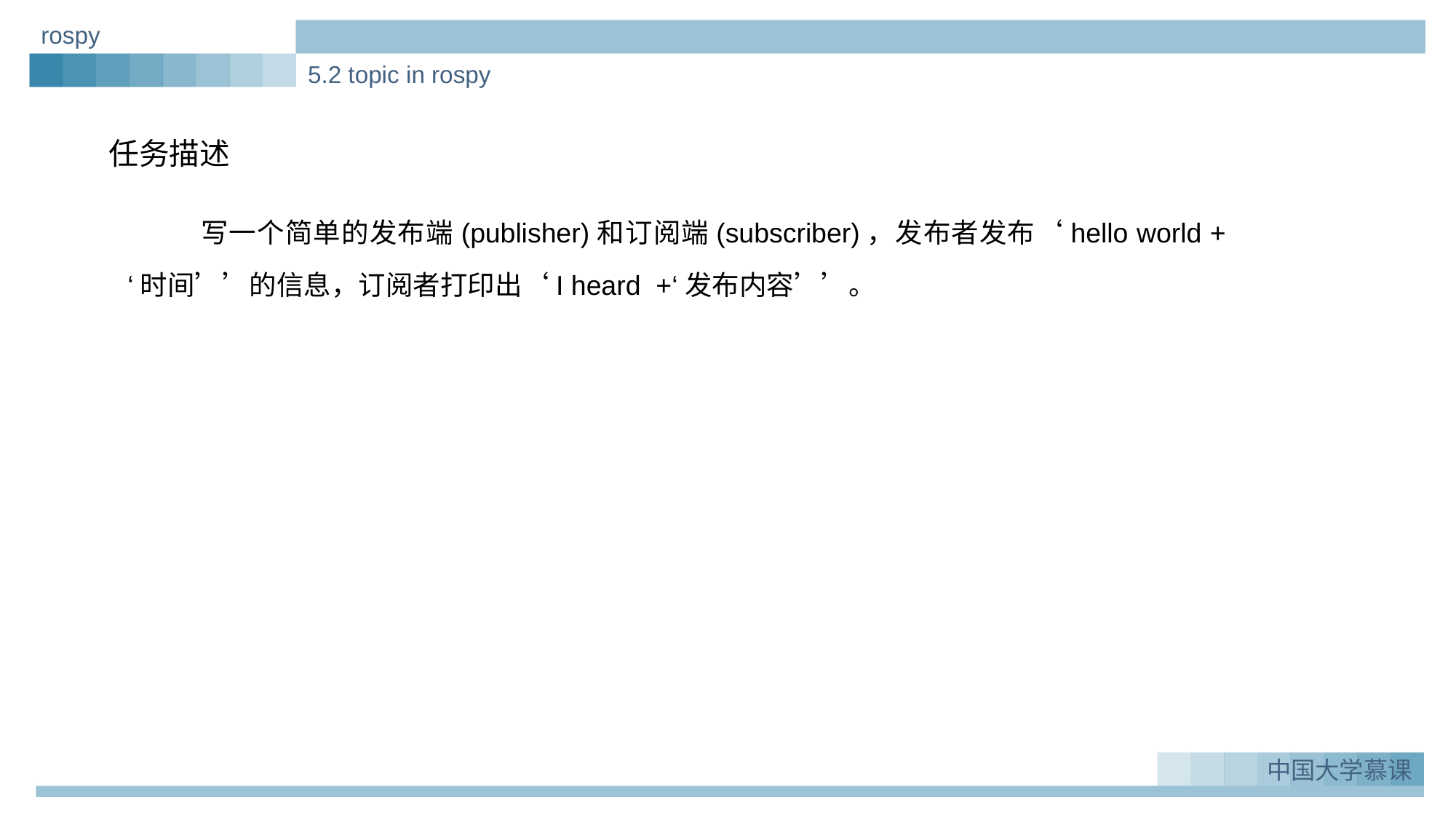

rospy
5.2 topic in rospy
任务描述
      写一个简单的发布端(publisher)和订阅端(subscriber)，发布者发布‘hello world + ‘时间’’的信息，订阅者打印出‘I heard  +‘发布内容’’。

中国大学慕课